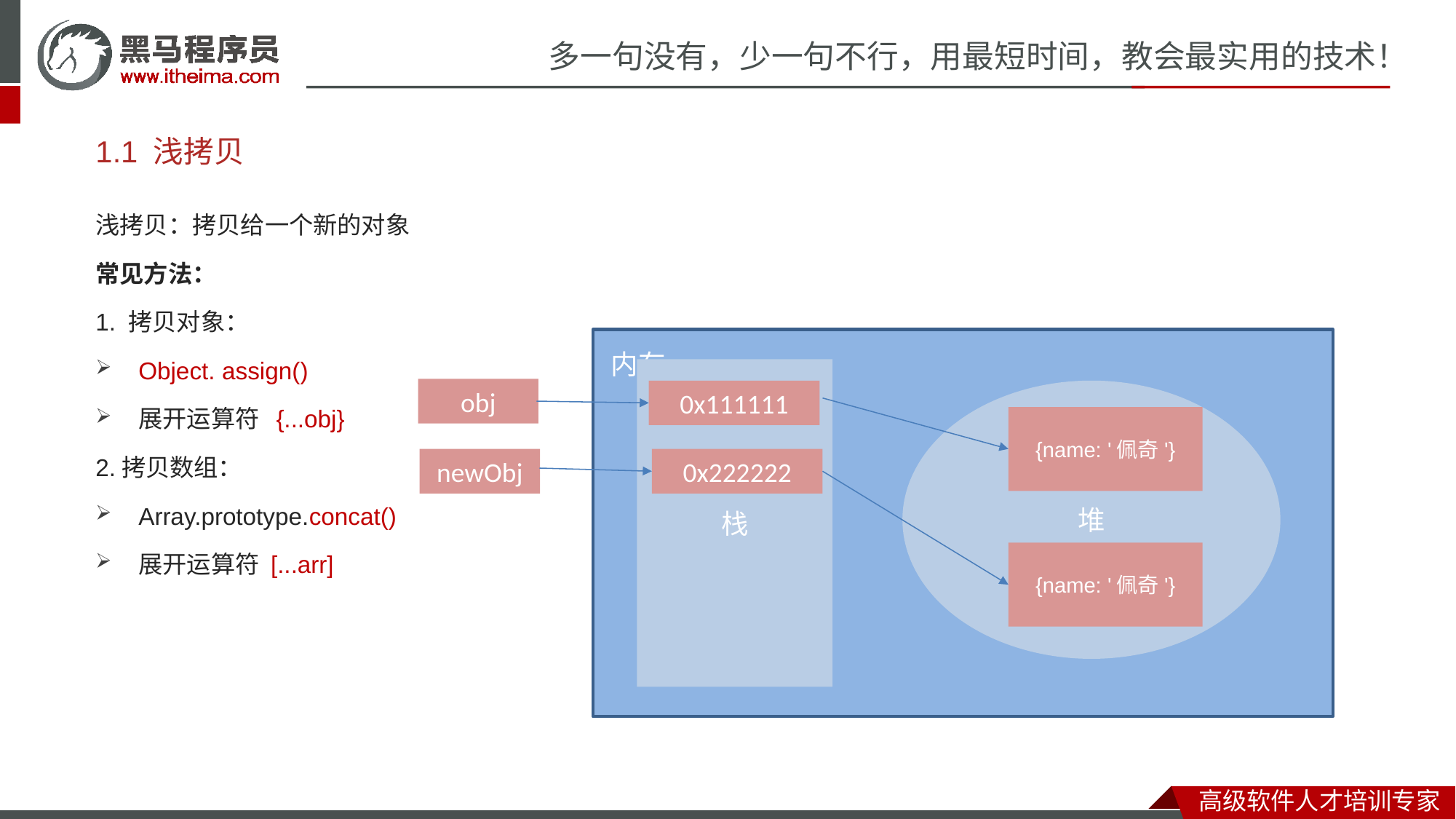

# 1.1 浅拷贝
浅拷贝：拷贝给一个新的对象
常见方法：
1. 拷贝对象：
Object. assign()
展开运算符  {...obj}
2.拷贝数组：
Array.prototype.concat()
展开运算符 [...arr]

内存
栈
obj
0x111111
堆
{name: '佩奇'}
newObj
0x222222
{name: '佩奇'}